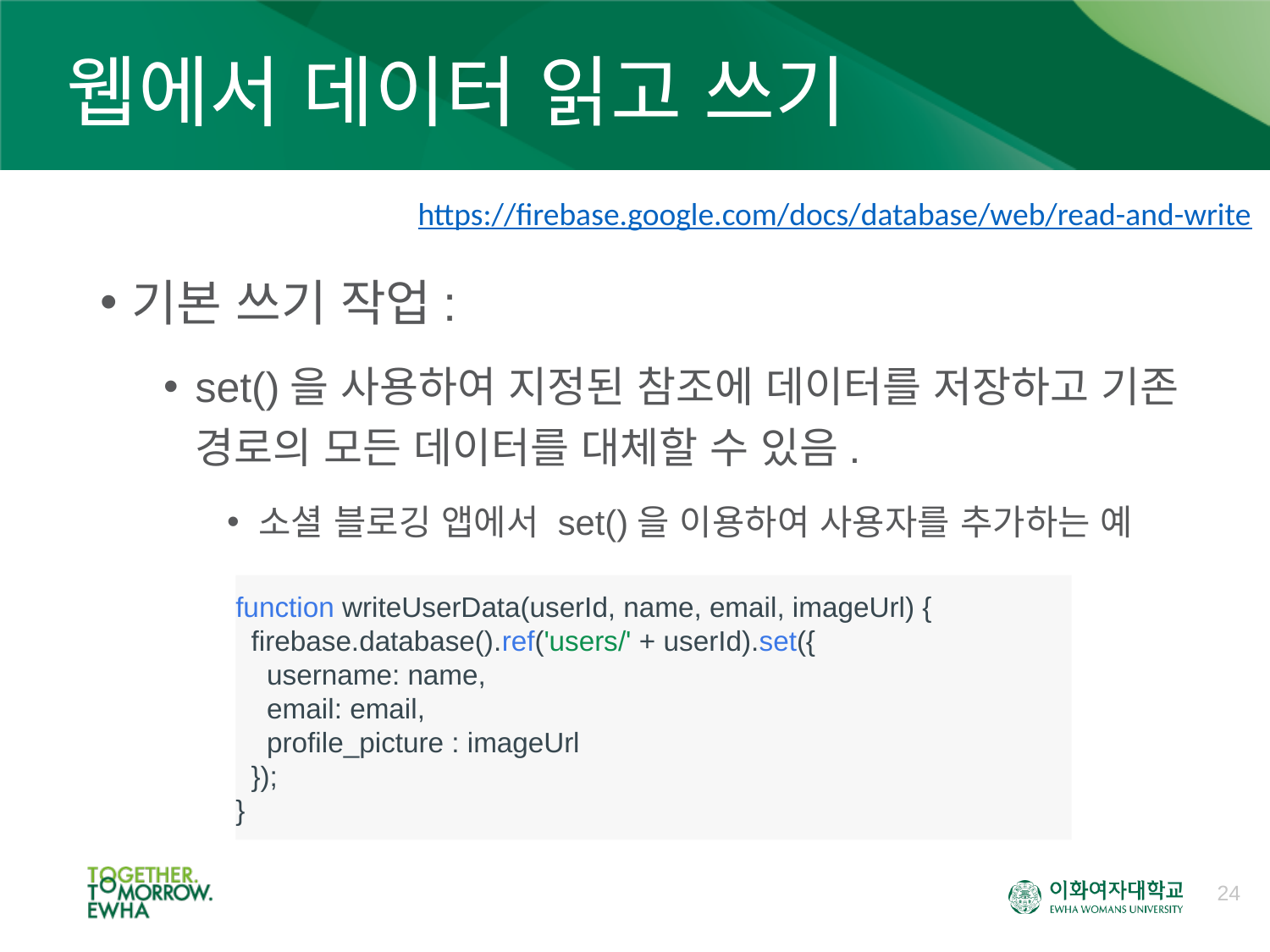

# 웹에서 데이터 읽고 쓰기
https://firebase.google.com/docs/database/web/read-and-write
기본 쓰기 작업:
set()을 사용하여 지정된 참조에 데이터를 저장하고 기존 경로의 모든 데이터를 대체할 수 있음.
소셜 블로깅 앱에서 set()을 이용하여 사용자를 추가하는 예
function writeUserData(userId, name, email, imageUrl) {
  firebase.database().ref('users/' + userId).set({
    username: name,
    email: email,
    profile_picture : imageUrl
  });
}
24